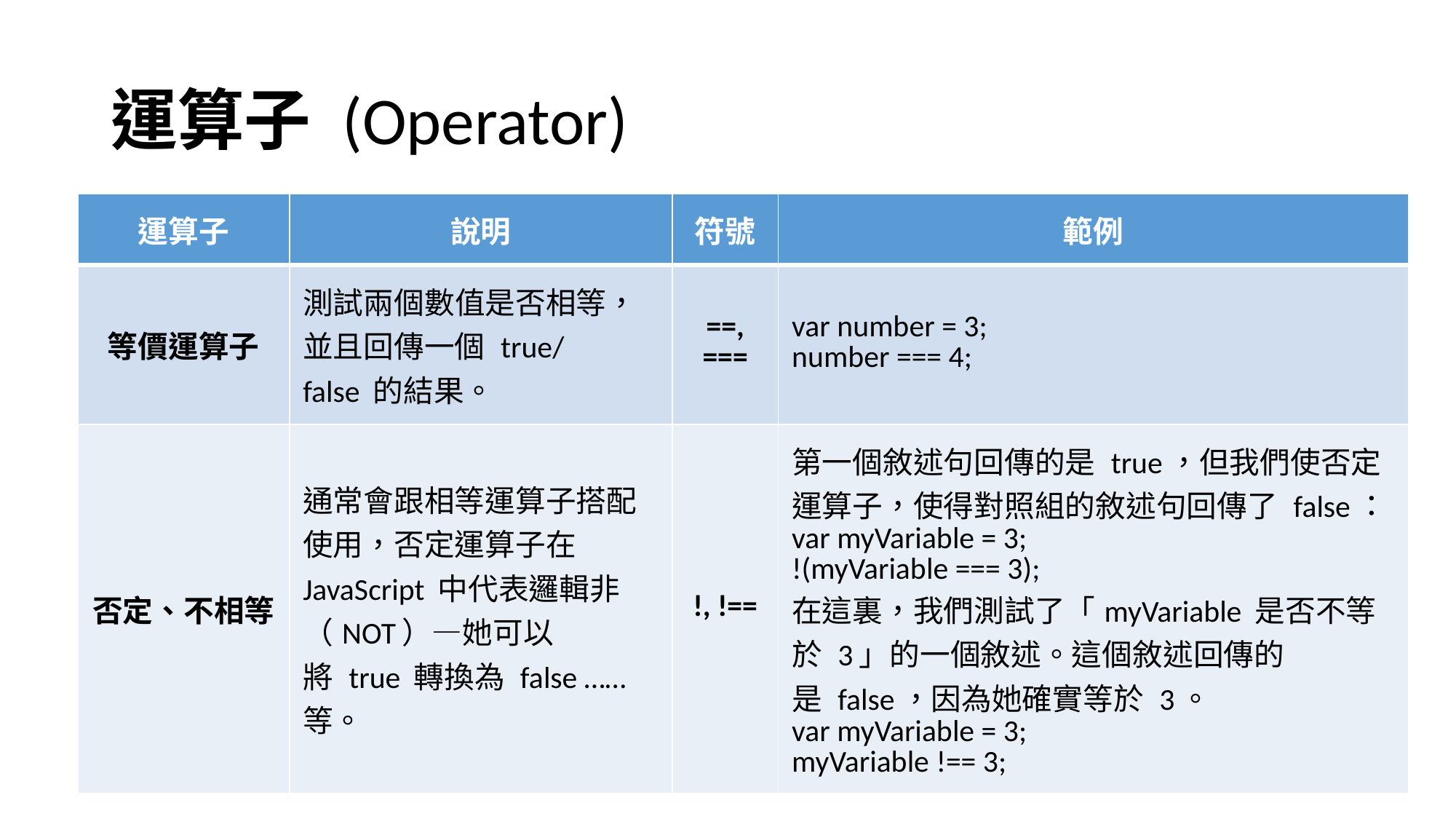

# 運算子 (Operator)
| 運算子 | 說明 | 符號 | 範例 |
| --- | --- | --- | --- |
| 等價運算子 | 測試兩個數值是否相等，並且回傳一個 true/false 的結果。 | ==, === | var number = 3; number === 4; |
| 否定、不相等 | 通常會跟相等運算子搭配使用，否定運算子在 JavaScript 中代表邏輯非（NOT）—她可以將 true 轉換為 false ……等。 | !, !== | 第一個敘述句回傳的是 true，但我們使否定運算子，使得對照組的敘述句回傳了 false： var myVariable = 3; !(myVariable === 3); 在這裏，我們測試了「myVariable 是否不等於 3」的一個敘述。這個敘述回傳的是 false，因為她確實等於 3。 var myVariable = 3; myVariable !== 3; |